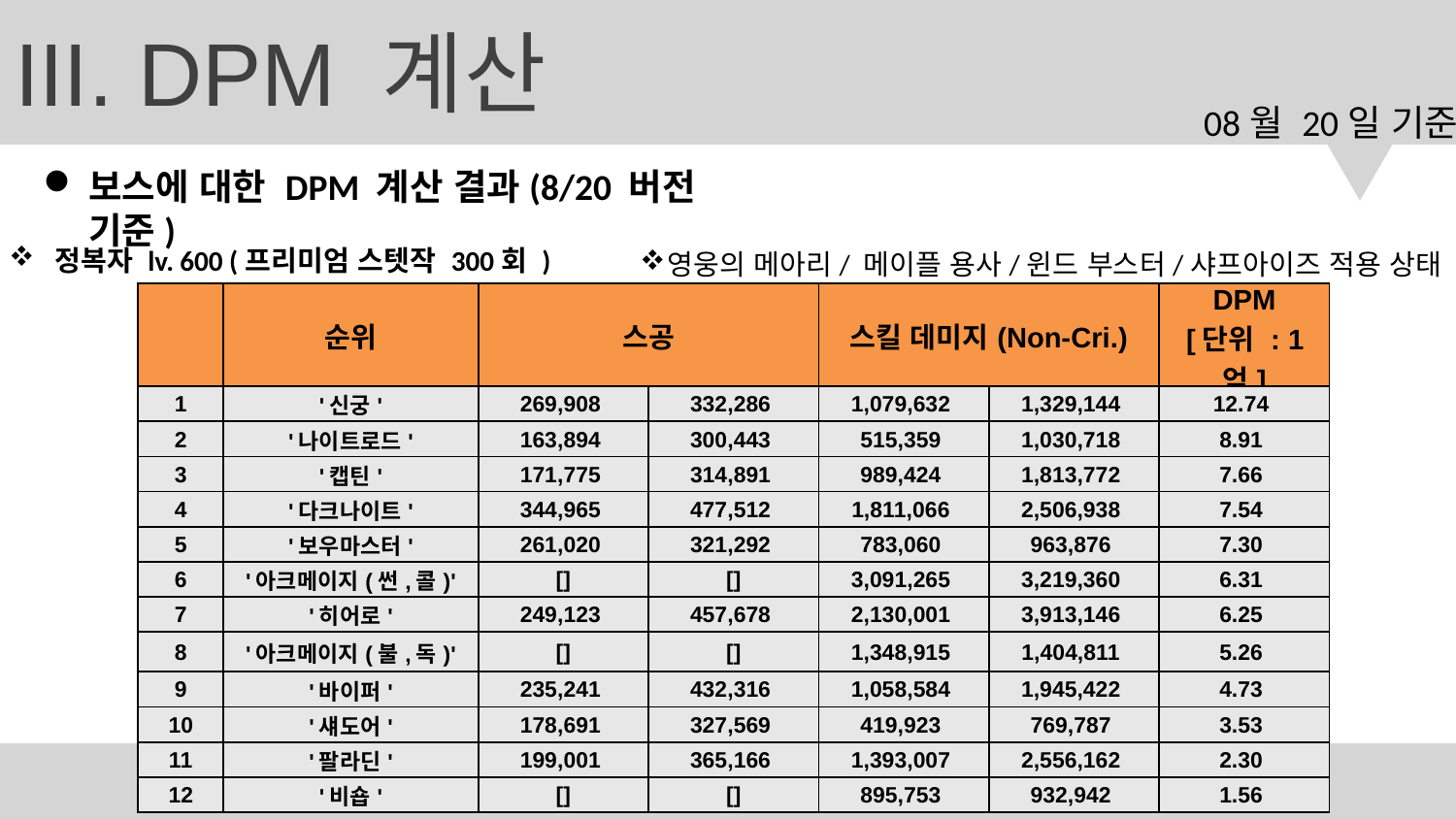

# III. DPM 계산
08월 20일 기준
보스에 대한 DPM 계산 결과(8/20 버전 기준)
정복자 lv. 600 (프리미엄 스텟작 300회 )
영웅의 메아리/ 메이플 용사/윈드 부스터/샤프아이즈 적용 상태
|  | 순위 | 스공 |  | 스킬 데미지(Non-Cri.) |  | DPM [단위 : 1억] |
| --- | --- | --- | --- | --- | --- | --- |
| 1 | '신궁' | 269,908 | 332,286 | 1,079,632 | 1,329,144 | 12.74 |
| 2 | '나이트로드' | 163,894 | 300,443 | 515,359 | 1,030,718 | 8.91 |
| 3 | '캡틴' | 171,775 | 314,891 | 989,424 | 1,813,772 | 7.66 |
| 4 | '다크나이트' | 344,965 | 477,512 | 1,811,066 | 2,506,938 | 7.54 |
| 5 | '보우마스터' | 261,020 | 321,292 | 783,060 | 963,876 | 7.30 |
| 6 | '아크메이지(썬,콜)' | [] | [] | 3,091,265 | 3,219,360 | 6.31 |
| 7 | '히어로' | 249,123 | 457,678 | 2,130,001 | 3,913,146 | 6.25 |
| 8 | '아크메이지(불,독)' | [] | [] | 1,348,915 | 1,404,811 | 5.26 |
| 9 | '바이퍼' | 235,241 | 432,316 | 1,058,584 | 1,945,422 | 4.73 |
| 10 | '섀도어' | 178,691 | 327,569 | 419,923 | 769,787 | 3.53 |
| 11 | '팔라딘' | 199,001 | 365,166 | 1,393,007 | 2,556,162 | 2.30 |
| 12 | '비숍' | [] | [] | 895,753 | 932,942 | 1.56 |